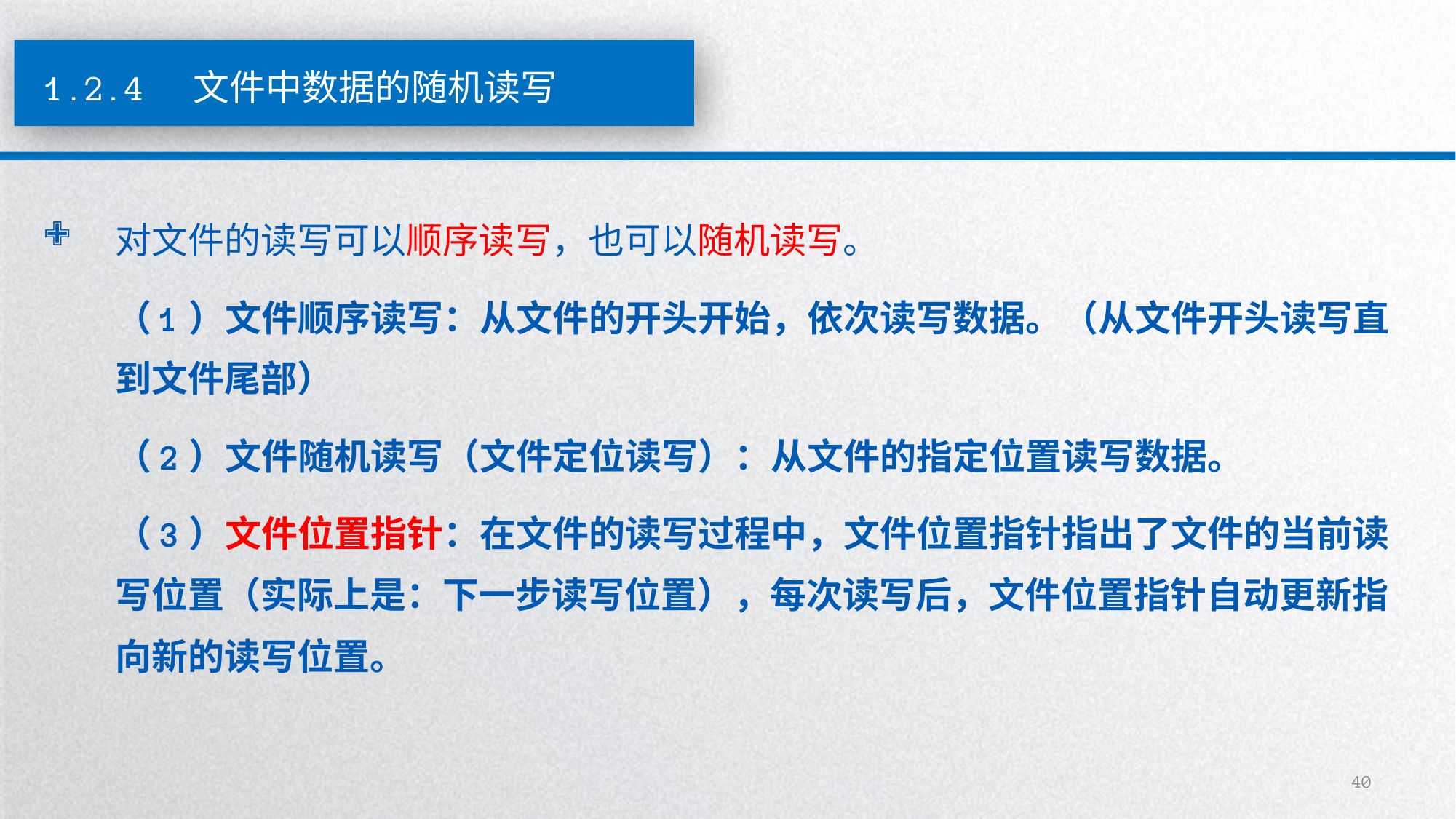

1.2.4  文件中数据的随机读写
对文件的读写可以顺序读写，也可以随机读写。
（1）文件顺序读写：从文件的开头开始，依次读写数据。（从文件开头读写直到文件尾部）
（2）文件随机读写（文件定位读写）：从文件的指定位置读写数据。
（3）文件位置指针：在文件的读写过程中，文件位置指针指出了文件的当前读写位置（实际上是：下一步读写位置），每次读写后，文件位置指针自动更新指向新的读写位置。
40